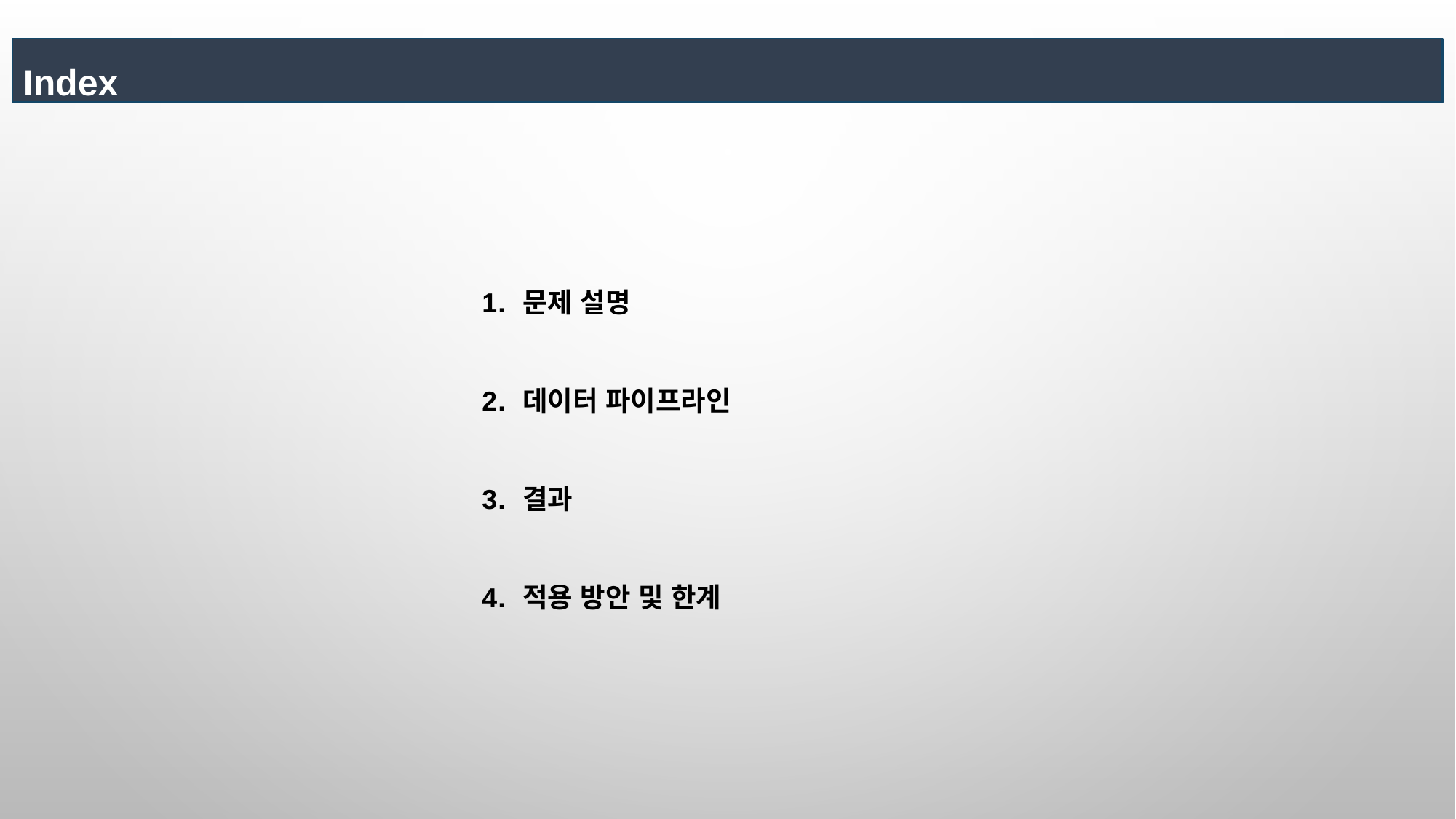

Index

문제 설명
데이터 파이프라인
결과
적용 방안 및 한계